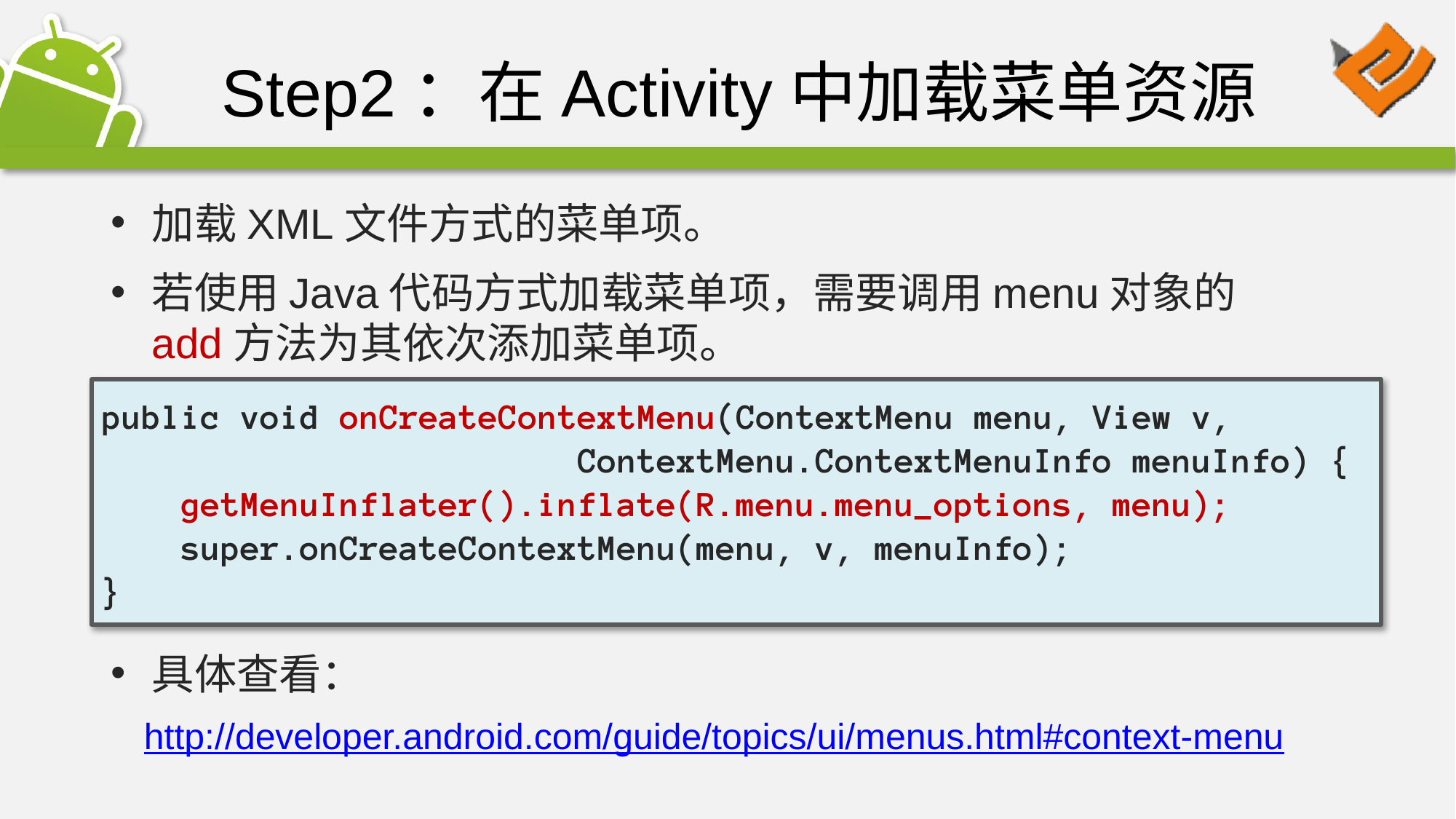

# Step2：在Activity中加载菜单资源
加载XML文件方式的菜单项。
若使用Java代码方式加载菜单项，需要调用menu对象的add方法为其依次添加菜单项。
public void onCreateContextMenu(ContextMenu menu, View v,
                        ContextMenu.ContextMenuInfo menuInfo) {
    getMenuInflater().inflate(R.menu.menu_options, menu);
    super.onCreateContextMenu(menu, v, menuInfo);
}
具体查看：
http://developer.android.com/guide/topics/ui/menus.html#context-menu